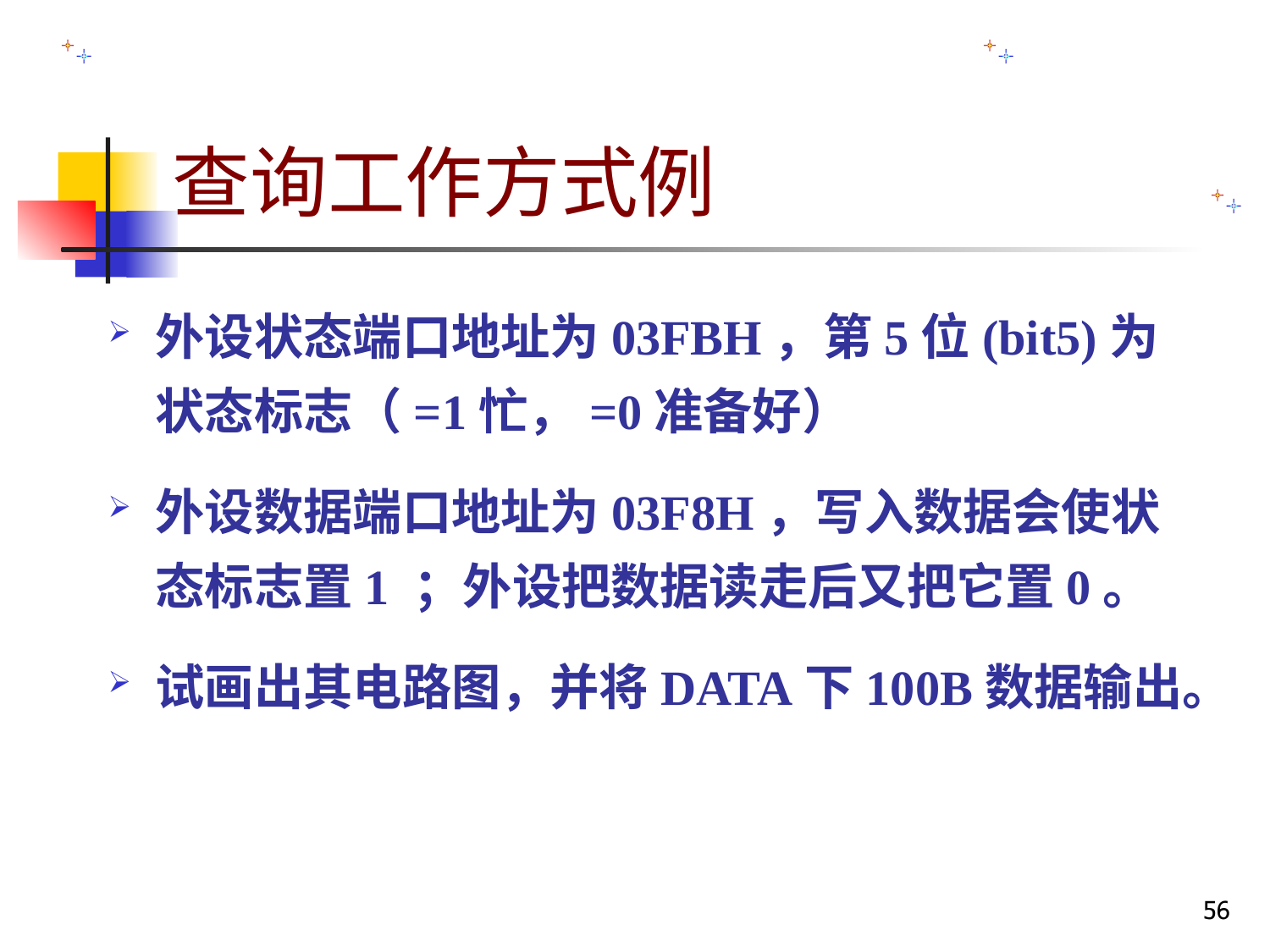

查询工作方式例
外设状态端口地址为03FBH，第5位(bit5)为状态标志（=1忙，=0准备好）
外设数据端口地址为03F8H，写入数据会使状态标志置1 ；外设把数据读走后又把它置0。
试画出其电路图，并将DATA下100B数据输出。
56